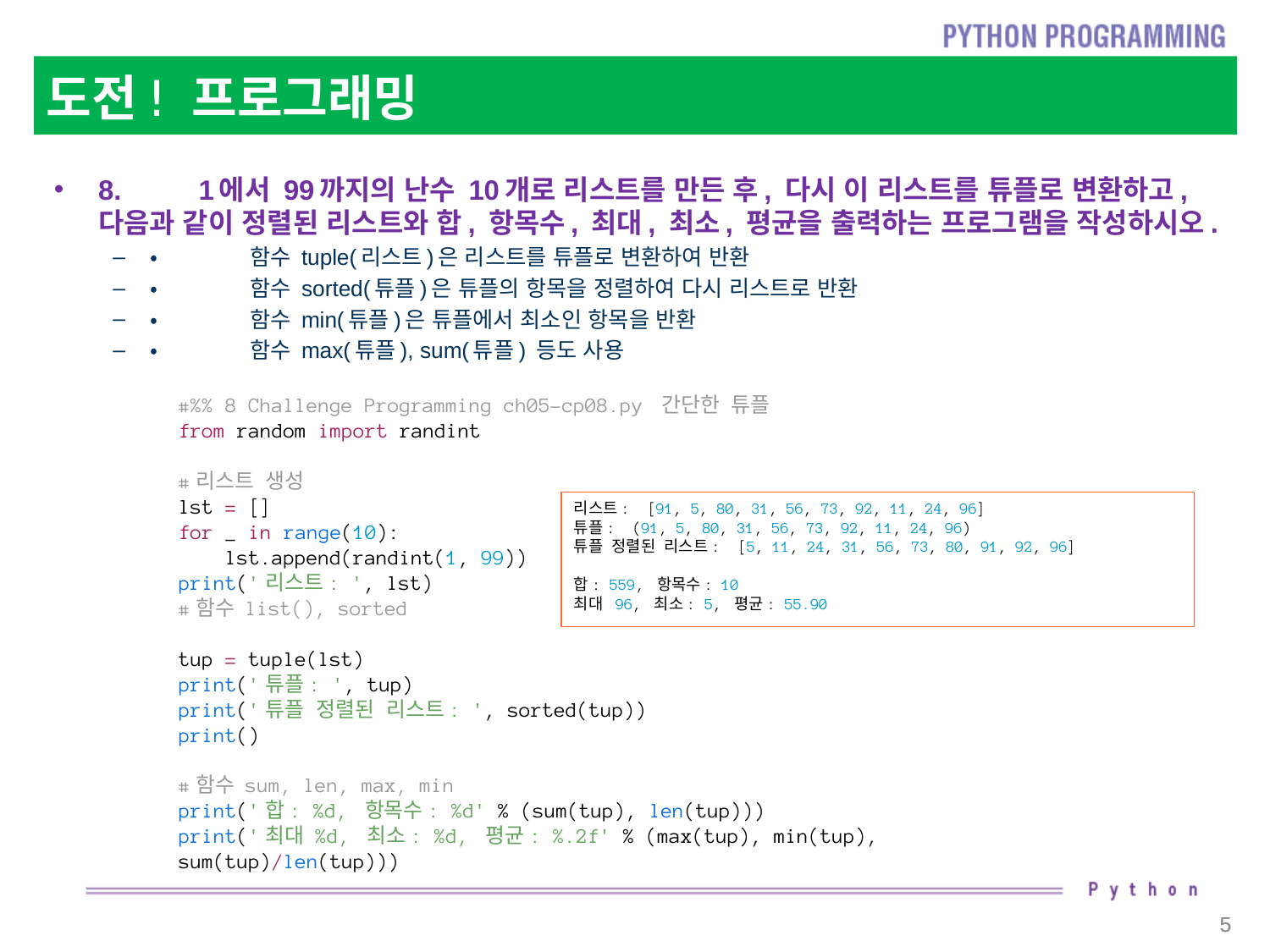

# 도전! 프로그래밍
8.	1에서 99까지의 난수 10개로 리스트를 만든 후, 다시 이 리스트를 튜플로 변환하고, 다음과 같이 정렬된 리스트와 합, 항목수, 최대, 최소, 평균을 출력하는 프로그램을 작성하시오.
•	함수 tuple(리스트)은 리스트를 튜플로 변환하여 반환
•	함수 sorted(튜플)은 튜플의 항목을 정렬하여 다시 리스트로 반환
•	함수 min(튜플)은 튜플에서 최소인 항목을 반환
•	함수 max(튜플), sum(튜플) 등도 사용

#%% 8 Challenge Programming ch05-cp08.py 간단한 튜플
from random import randint

#리스트 생성
lst = []
for _ in range(10):
    lst.append(randint(1, 99))
print('리스트: ', lst)
#함수 list(), sorted

tup = tuple(lst)
print('튜플: ', tup)
print('튜플 정렬된 리스트: ', sorted(tup))
print()

#함수 sum, len, max, min
print('합: %d, 항목수: %d' % (sum(tup), len(tup)))
print('최대 %d, 최소: %d, 평균: %.2f' % (max(tup), min(tup), sum(tup)/len(tup)))
리스트:  [91, 5, 80, 31, 56, 73, 92, 11, 24, 96]
튜플:  (91, 5, 80, 31, 56, 73, 92, 11, 24, 96)
튜플 정렬된 리스트:  [5, 11, 24, 31, 56, 73, 80, 91, 92, 96]

합: 559, 항목수: 10
최대 96, 최소: 5, 평균: 55.90

5